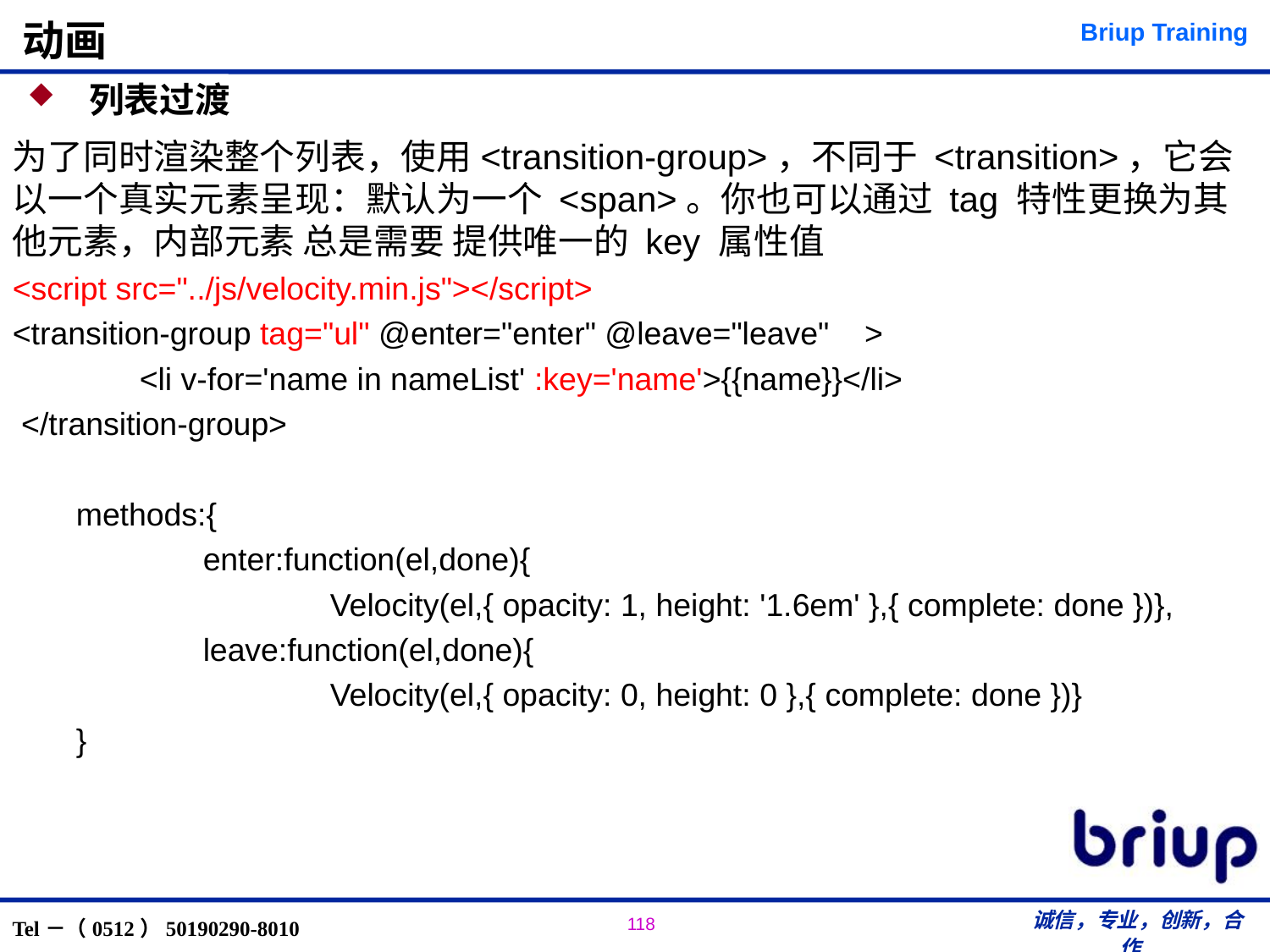

# 动画
 列表过渡
为了同时渲染整个列表，使用<transition-group>，不同于 <transition>，它会以一个真实元素呈现：默认为一个 <span>。你也可以通过 tag 特性更换为其他元素，内部元素 总是需要 提供唯一的 key 属性值
<script src="../js/velocity.min.js"></script>
<transition-group tag="ul" @enter="enter" @leave="leave"    >
	<li v-for='name in nameList' :key='name'>{{name}}</li>
 </transition-group>

methods:{
	enter:function(el,done){
		Velocity(el,{ opacity: 1, height: '1.6em' },{ complete: done })},
	leave:function(el,done){
		Velocity(el,{ opacity: 0, height: 0 },{ complete: done })}
}